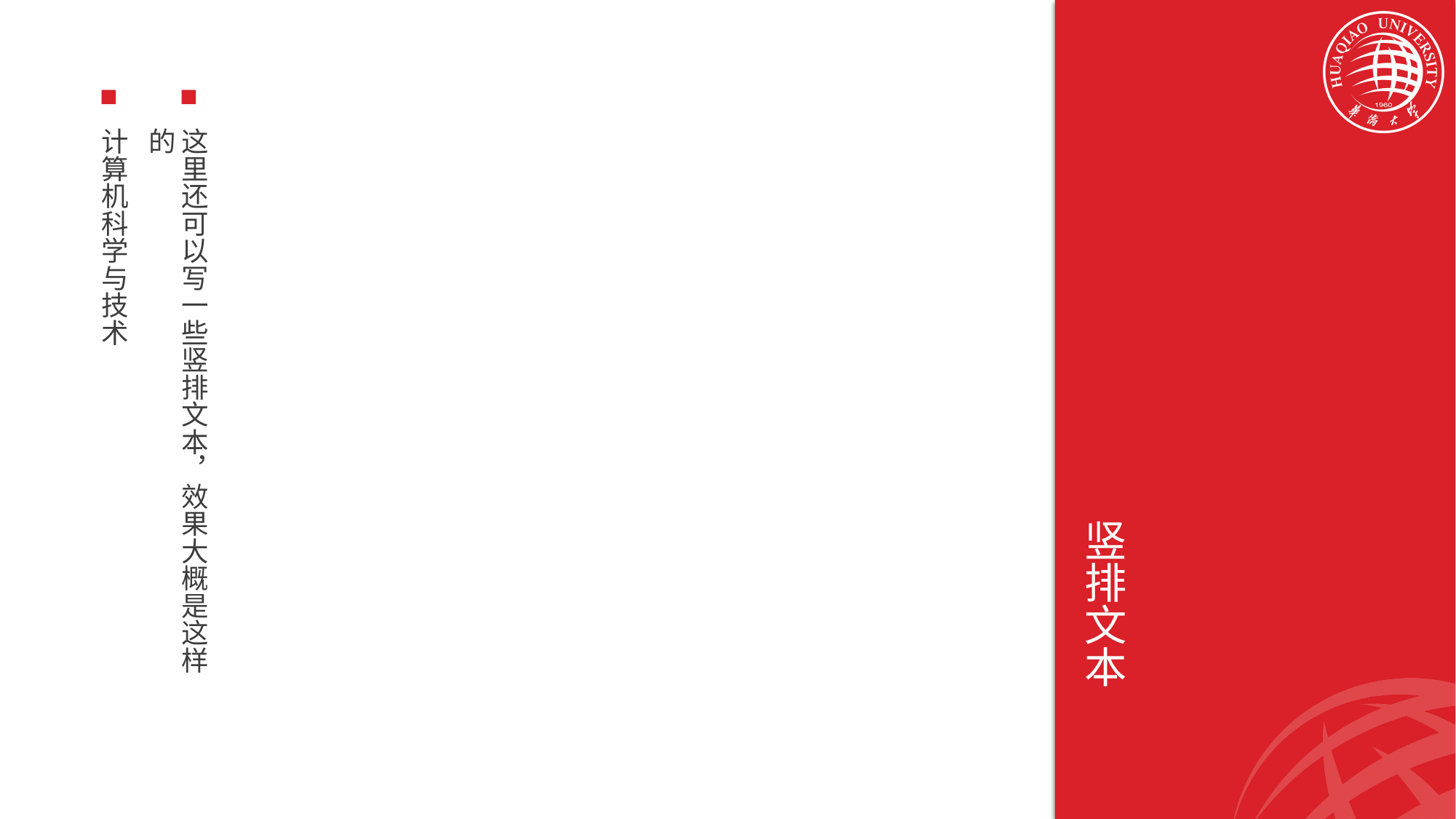

这里还可以写一些竖排文本，效果大概是这样的
计算机科学与技术
# 竖排文本